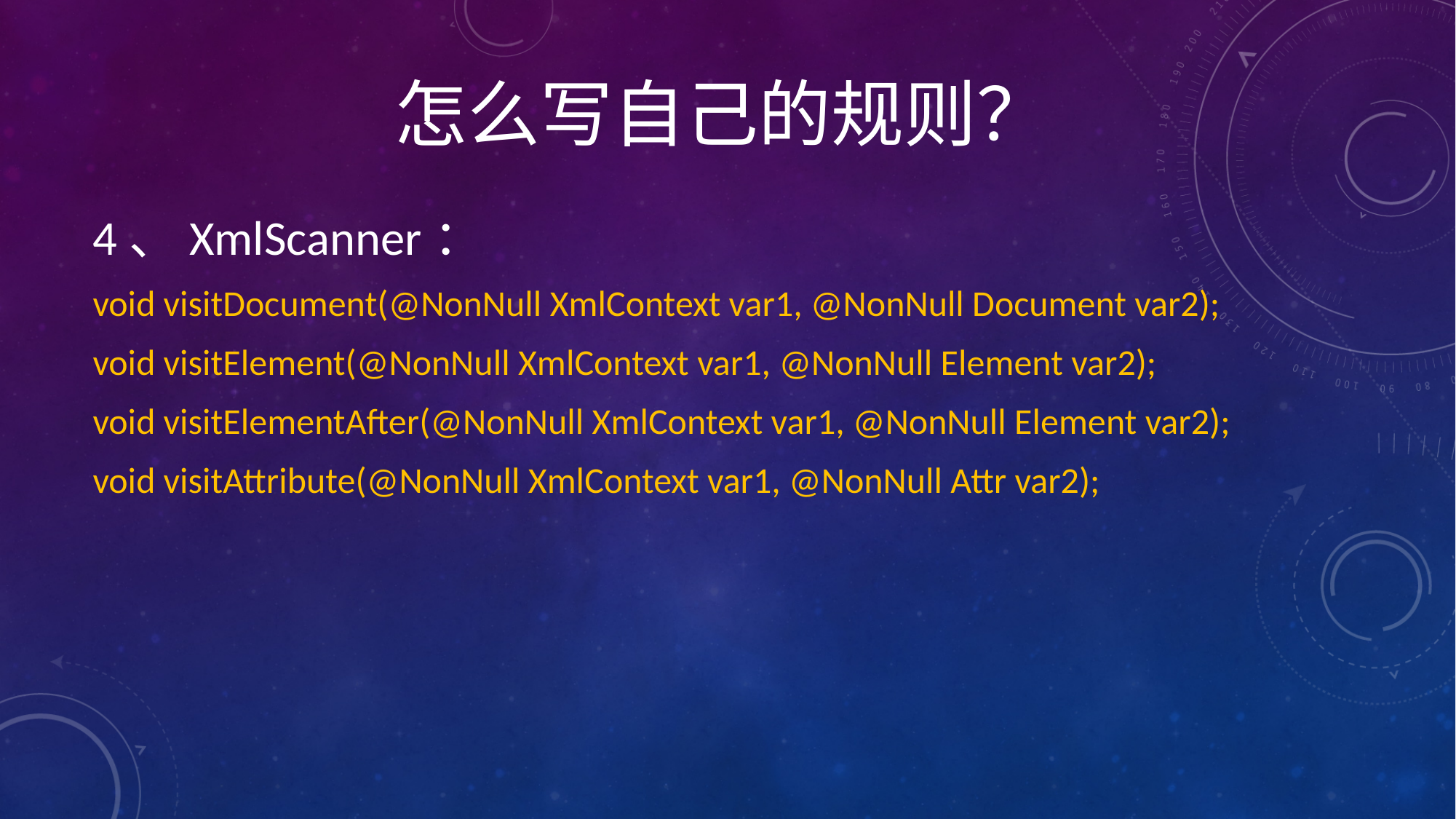

# 怎么写自己的规则？
4、XmlScanner：
void visitDocument(@NonNull XmlContext var1, @NonNull Document var2);
void visitElement(@NonNull XmlContext var1, @NonNull Element var2);
void visitElementAfter(@NonNull XmlContext var1, @NonNull Element var2);
void visitAttribute(@NonNull XmlContext var1, @NonNull Attr var2);